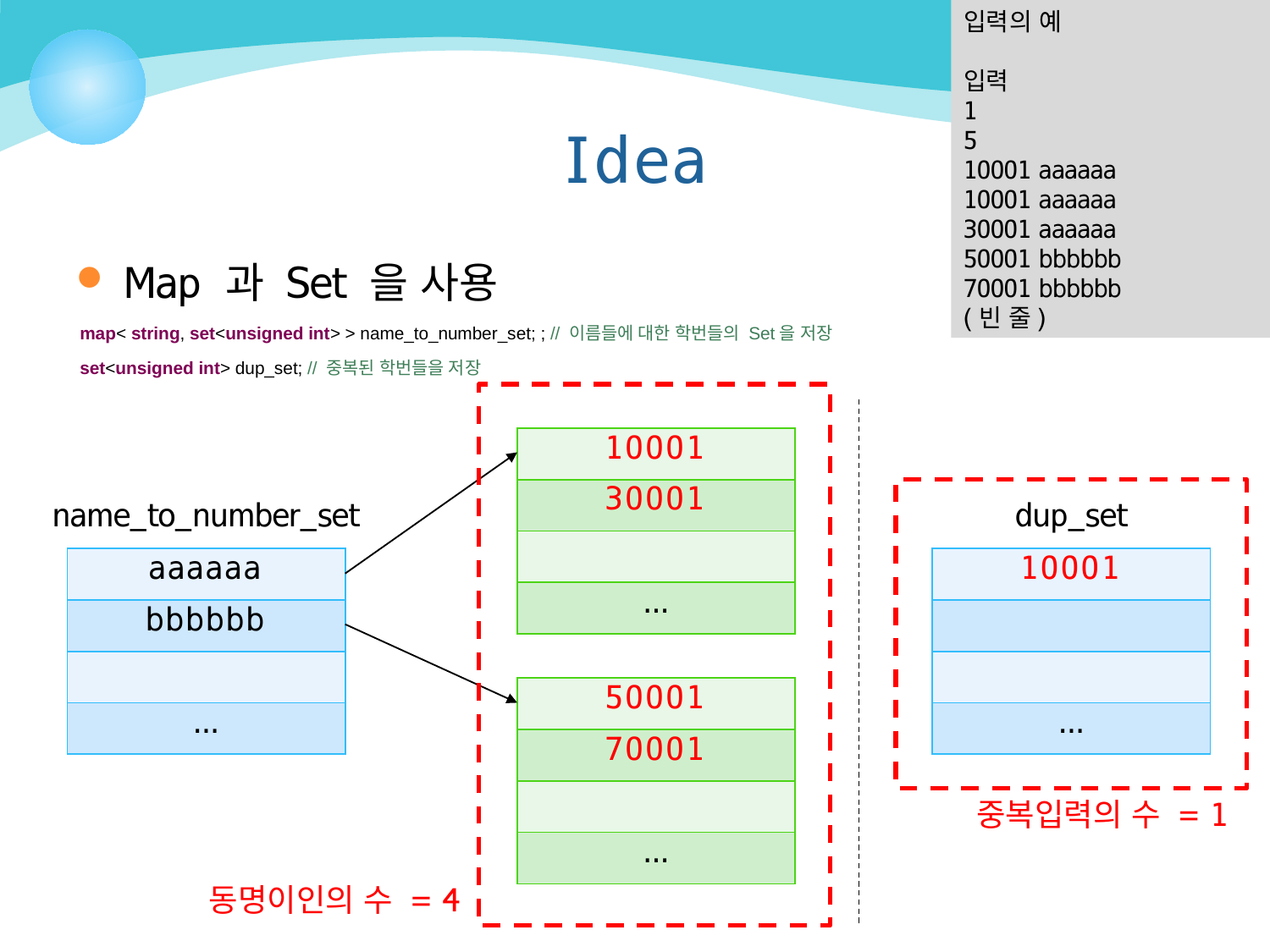

입력의 예

입력
1
5
10001 aaaaaa
10001 aaaaaa
30001 aaaaaa
50001 bbbbbb
70001 bbbbbb
(빈 줄)
# Idea
Map 과 Set 을 사용
map< string, set<unsigned int> > name_to_number_set; ; // 이름들에 대한 학번들의 Set을 저장
set<unsigned int> dup_set; // 중복된 학번들을 저장

| 10001 |
| --- |
| 30001 |
|  |
| … |

name_to_number_set
dup_set
| aaaaaa |
| --- |
| bbbbbb |
|  |
| … |
| 10001 |
| --- |
|  |
|  |
| … |
| 50001 |
| --- |
| 70001 |
|  |
| … |
중복입력의 수 = 1
동명이인의 수 = 4